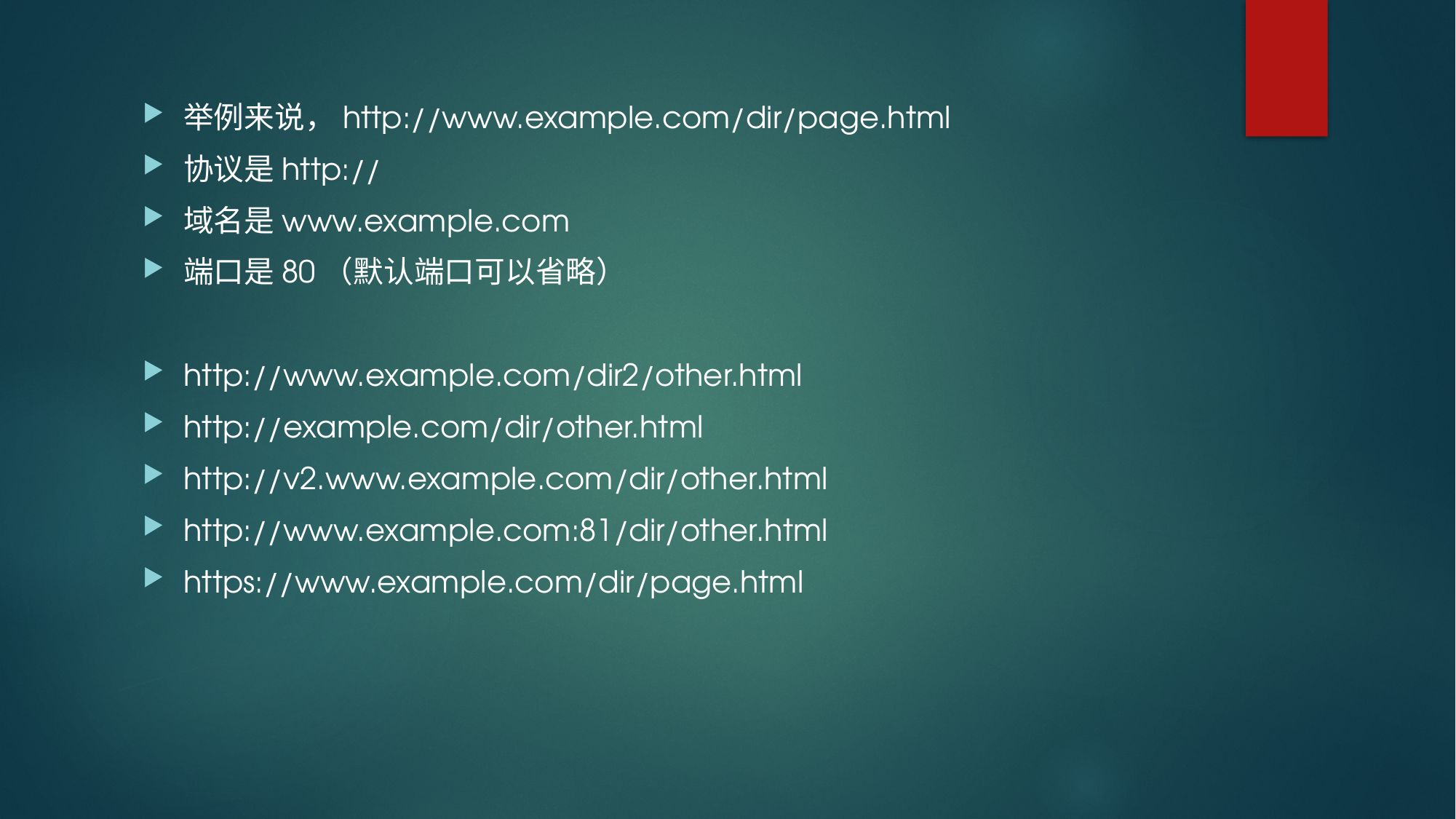

举例来说，http://www.example.com/dir/page.html
协议是http://
域名是www.example.com
端口是80（默认端口可以省略）

http://www.example.com/dir2/other.html
http://example.com/dir/other.html
http://v2.www.example.com/dir/other.html
http://www.example.com:81/dir/other.html
https://www.example.com/dir/page.html